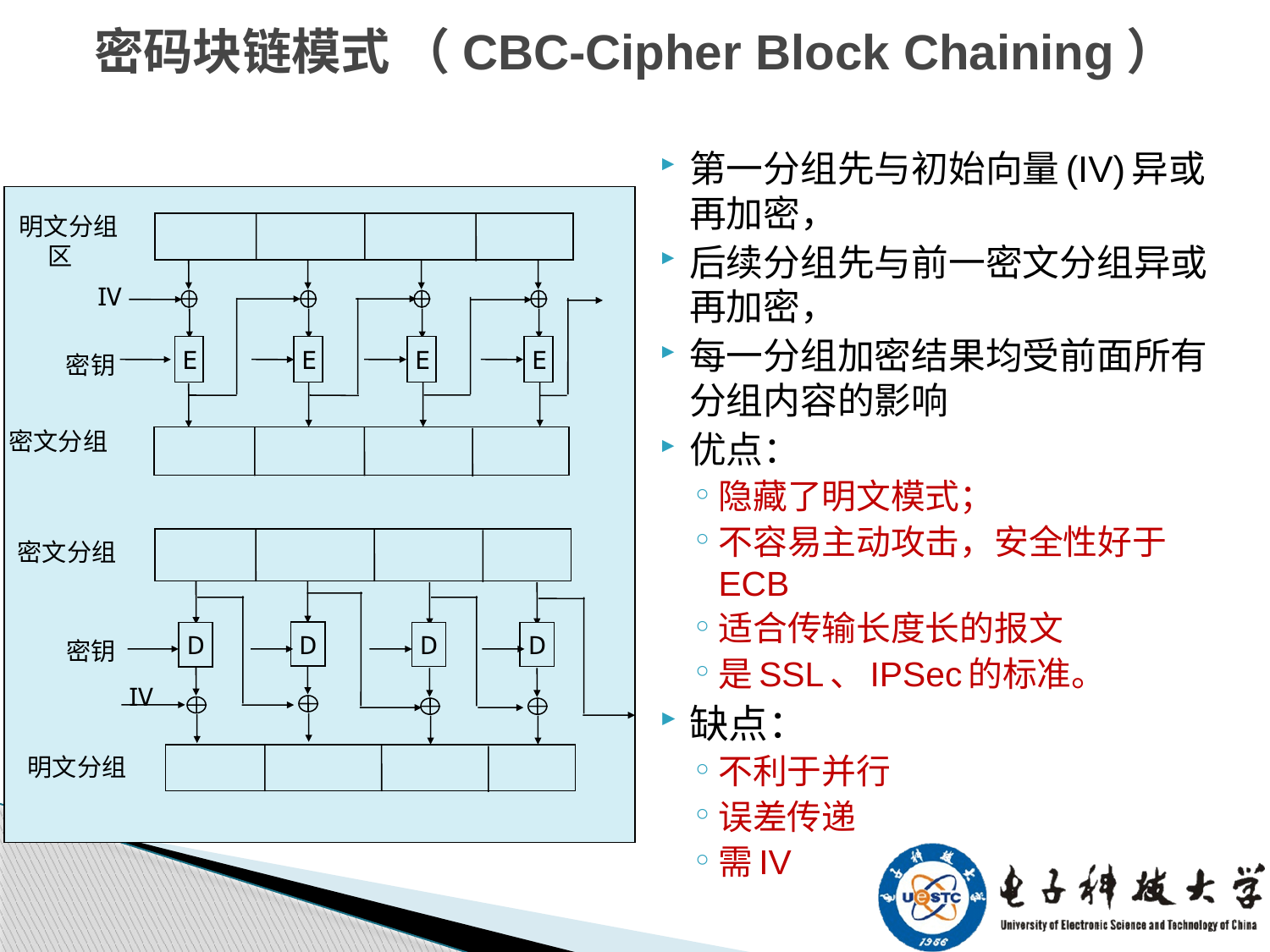

# 密码块链模式 （CBC-Cipher Block Chaining）
第一分组先与初始向量(IV)异或再加密，
后续分组先与前一密文分组异或再加密，
每一分组加密结果均受前面所有分组内容的影响
优点：
隐藏了明文模式；
不容易主动攻击，安全性好于ECB
适合传输长度长的报文
是SSL、IPSec的标准。
缺点：
不利于并行
误差传递
需IV

明文分组区

IV

E

E

E

E
密钥

密文分组

密文分组

D

D

D

D
密钥

明文分组

IV